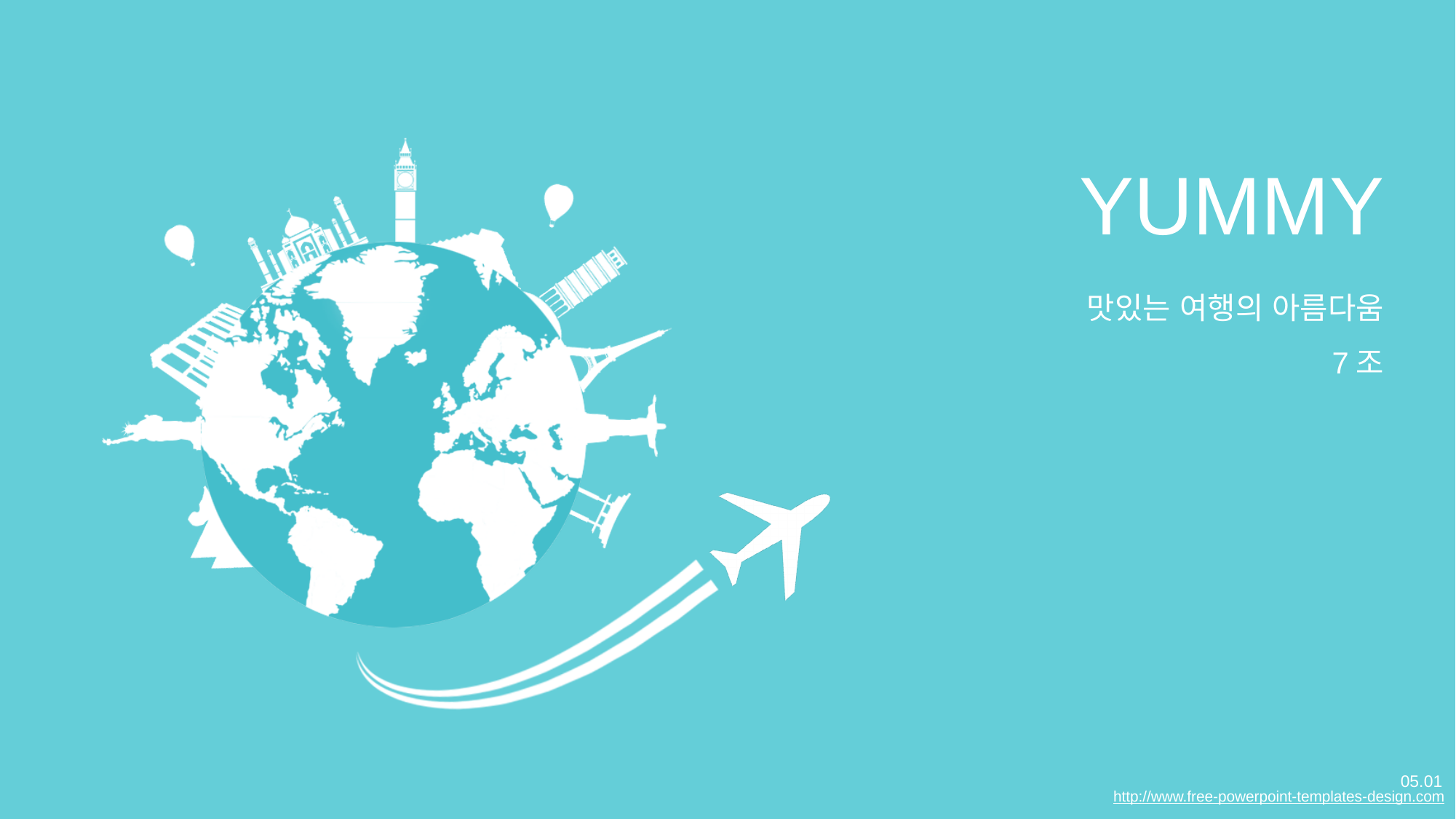

# YUMMY
맛있는 여행의 아름다움
7조
05.01
http://www.free-powerpoint-templates-design.com